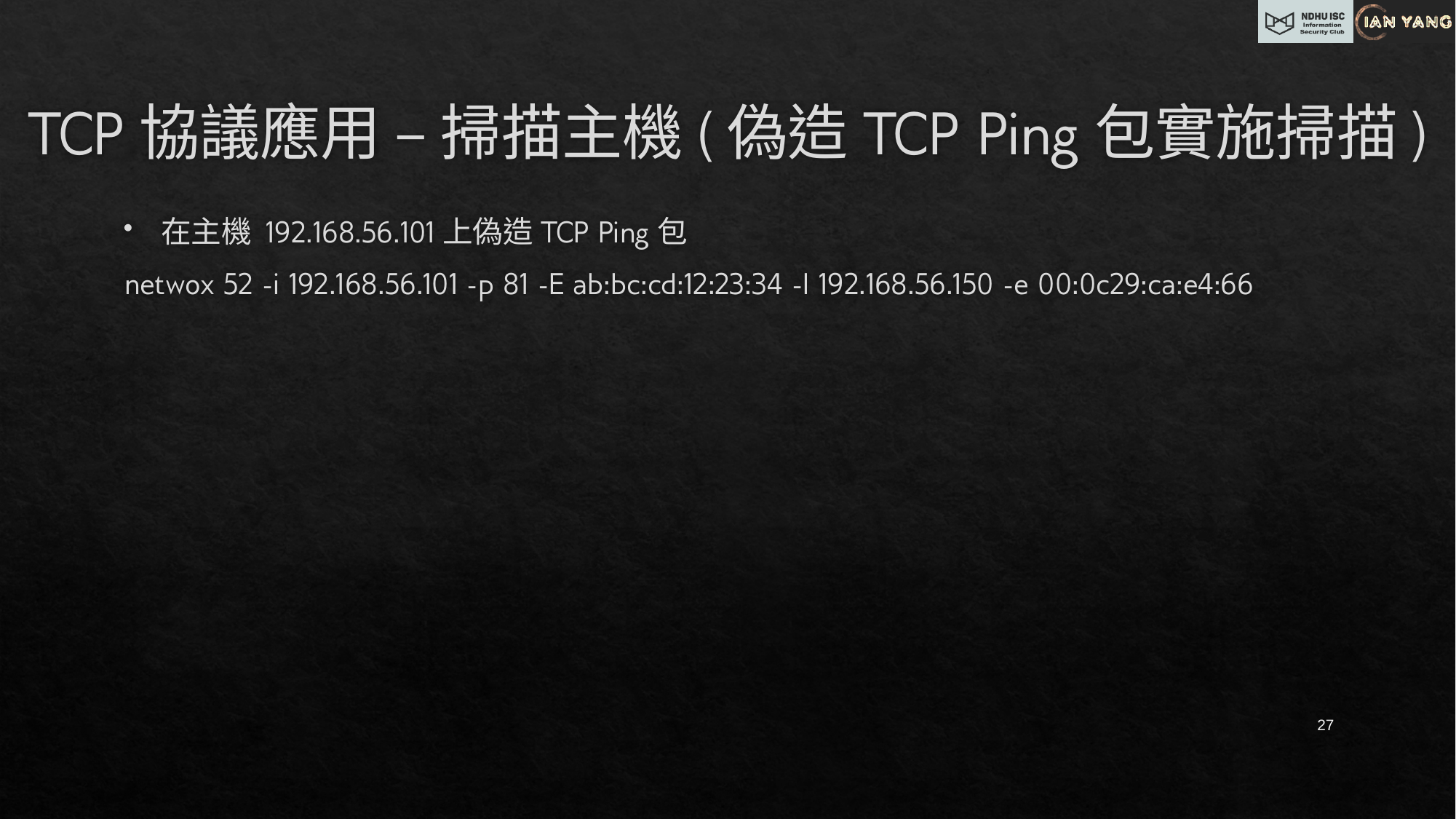

# TCP協議應用 – 掃描主機(偽造TCP Ping包實施掃描)
在主機 192.168.56.101上偽造TCP Ping包
netwox 52 -i 192.168.56.101 -p 81 -E ab:bc:cd:12:23:34 -I 192.168.56.150 -e 00:0c29:ca:e4:66

27